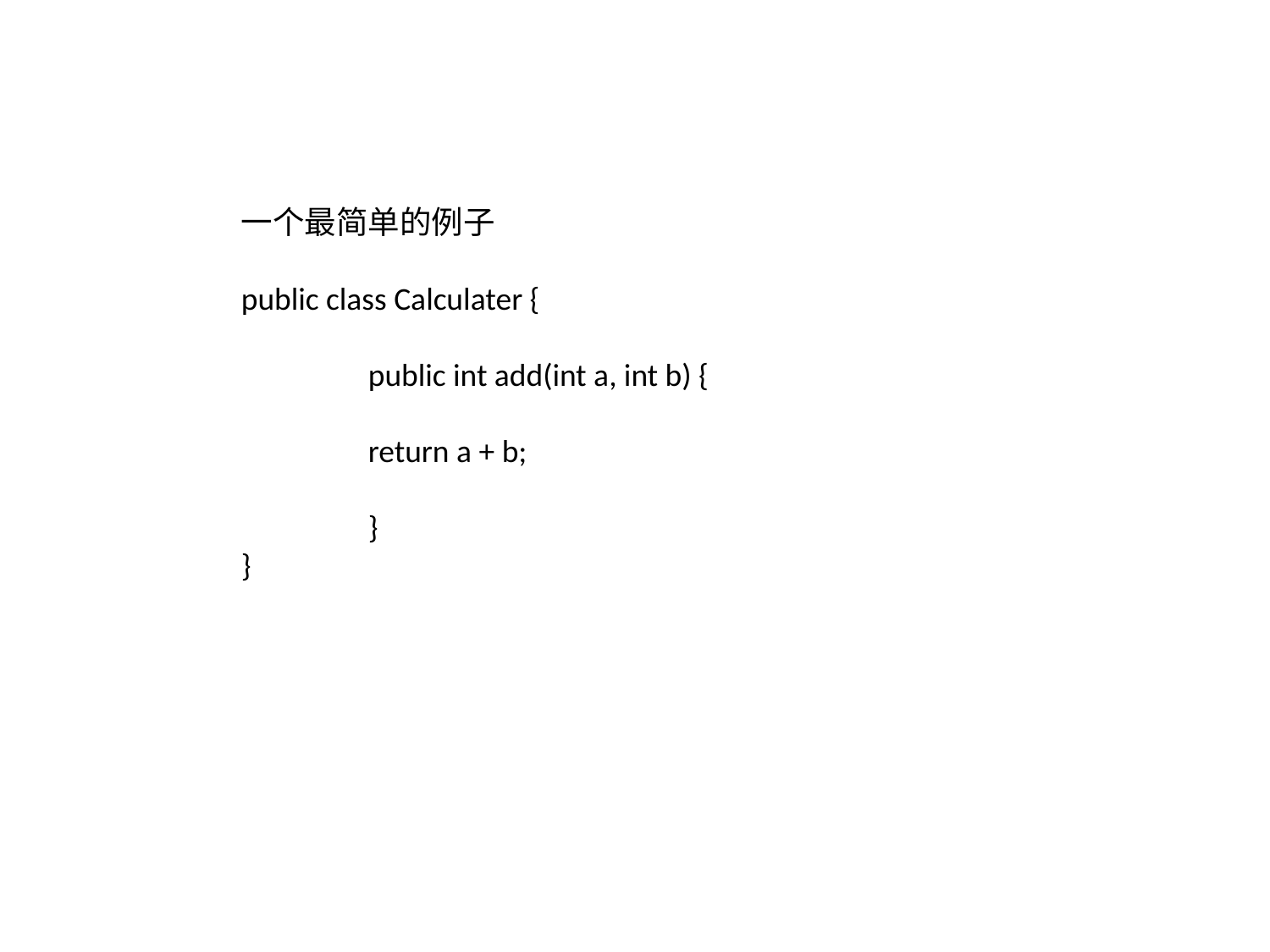

一个最简单的例子

public class Calculater {

	public int add(int a, int b) {

	return a + b;

	}
}